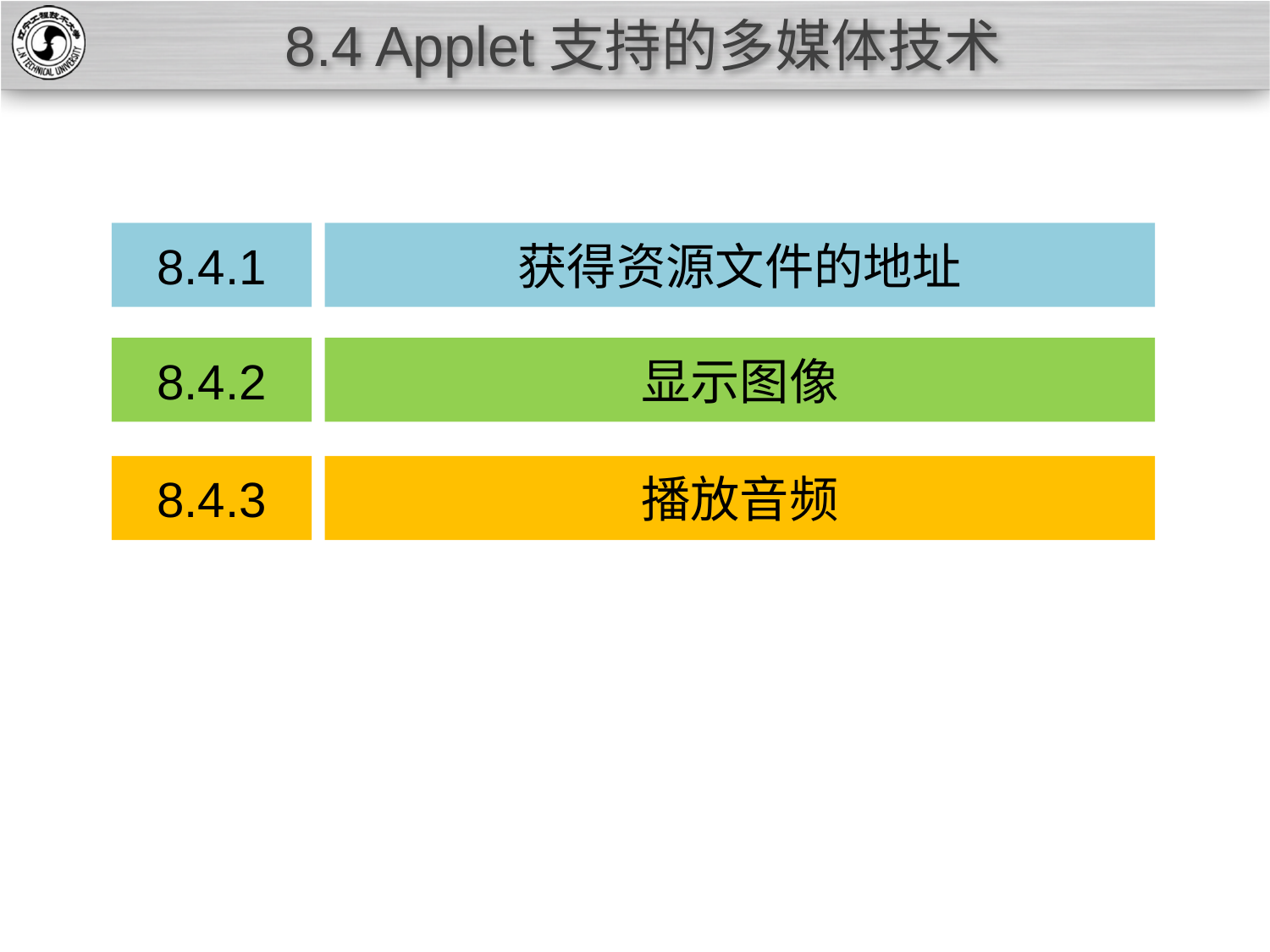

# 8.4 Applet支持的多媒体技术
8.4.1
获得资源文件的地址
8.4.2
显示图像
8.4.3
播放音频